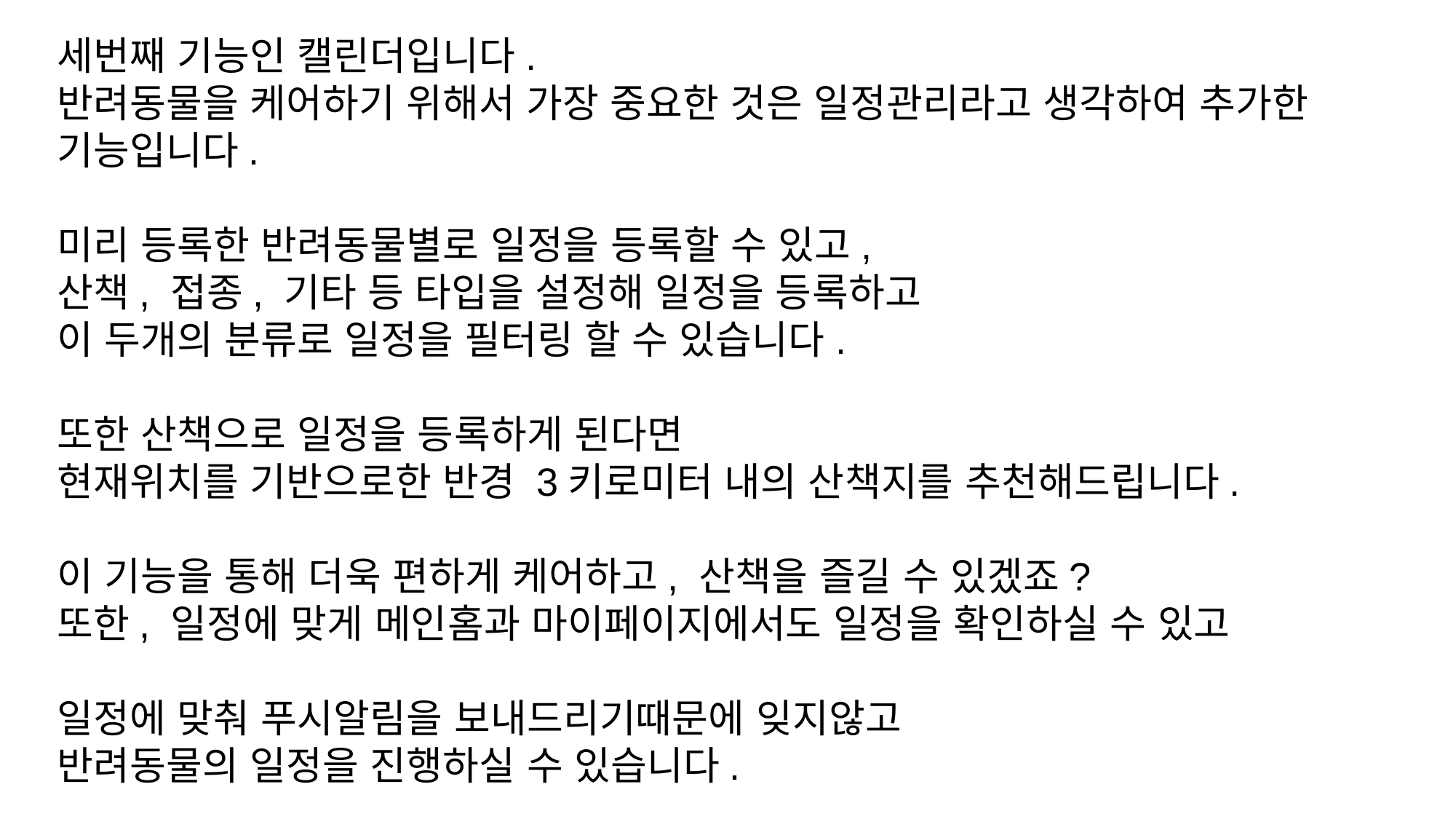

세번째 기능인 캘린더입니다.
반려동물을 케어하기 위해서 가장 중요한 것은 일정관리라고 생각하여 추가한 기능입니다.

미리 등록한 반려동물별로 일정을 등록할 수 있고,
산책, 접종, 기타 등 타입을 설정해 일정을 등록하고
이 두개의 분류로 일정을 필터링 할 수 있습니다.

또한 산책으로 일정을 등록하게 된다면
현재위치를 기반으로한 반경 3키로미터 내의 산책지를 추천해드립니다.

이 기능을 통해 더욱 편하게 케어하고, 산책을 즐길 수 있겠죠?
또한, 일정에 맞게 메인홈과 마이페이지에서도 일정을 확인하실 수 있고

일정에 맞춰 푸시알림을 보내드리기때문에 잊지않고
반려동물의 일정을 진행하실 수 있습니다.